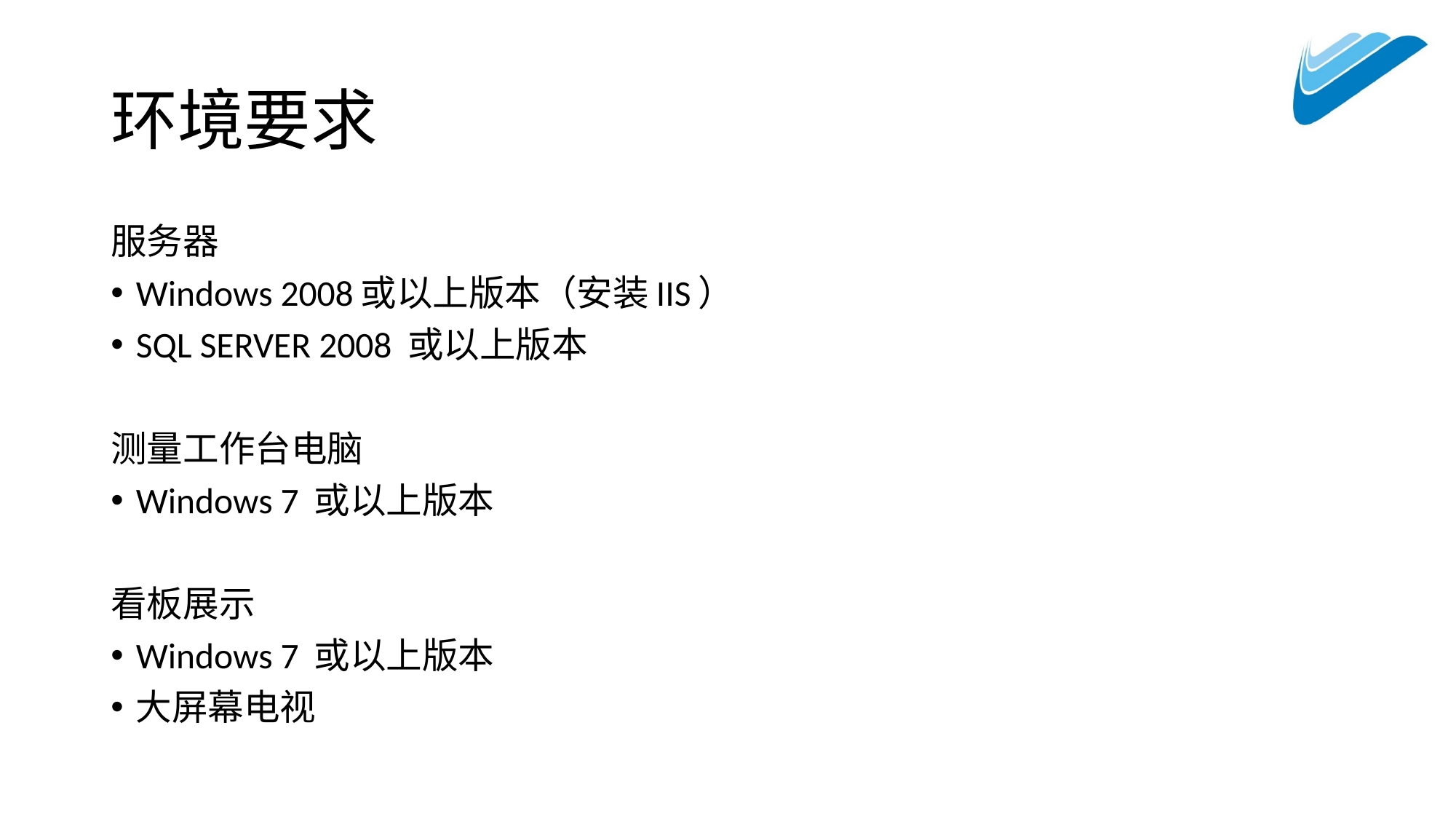

# 环境要求
服务器
Windows 2008或以上版本（安装IIS）
SQL SERVER 2008 或以上版本

测量工作台电脑
Windows 7 或以上版本

看板展示
Windows 7 或以上版本
大屏幕电视